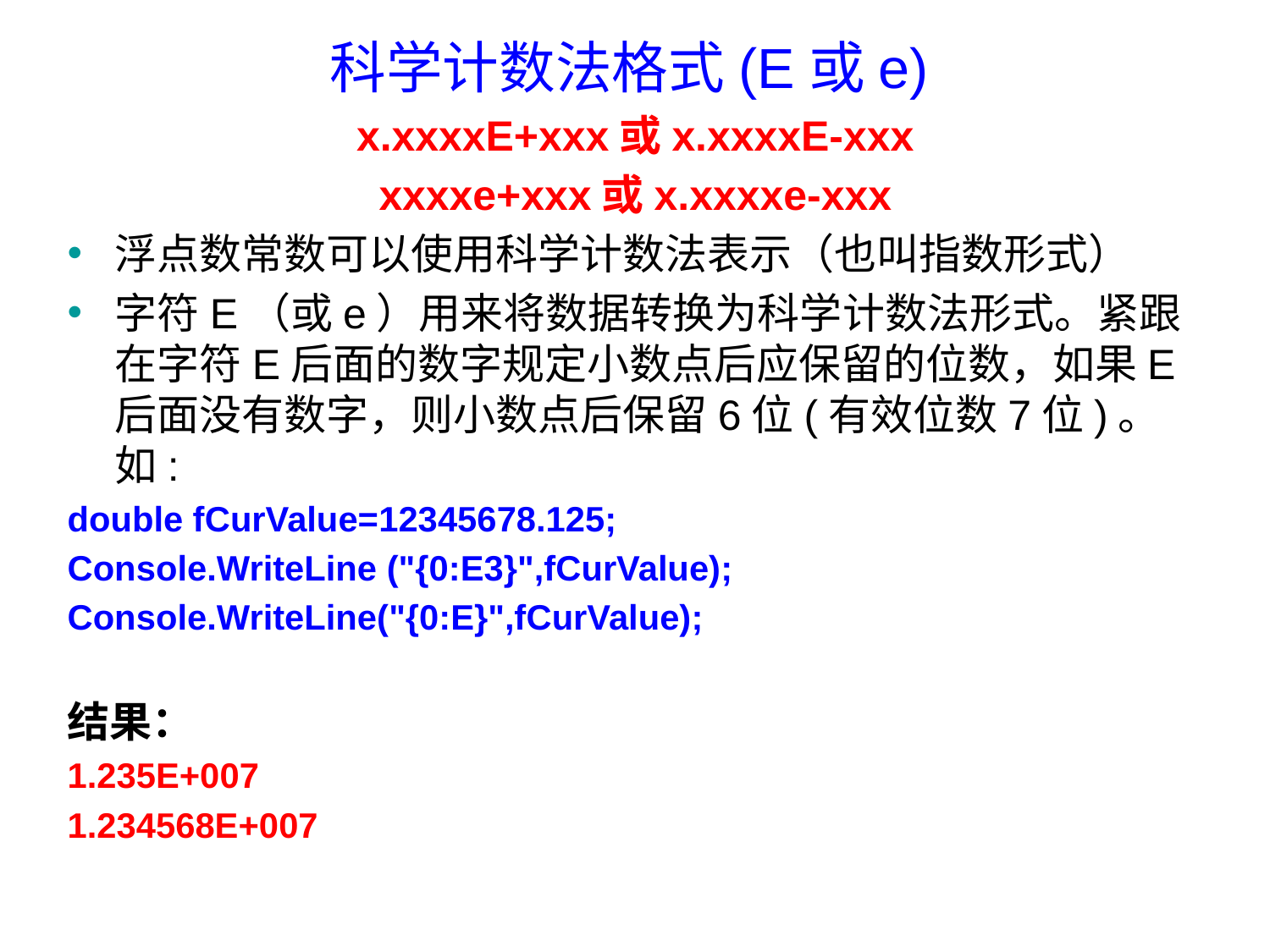

科学计数法格式(E或e)
 x.xxxxE+xxx或x.xxxxE-xxx
 xxxxe+xxx或x.xxxxe-xxx
浮点数常数可以使用科学计数法表示（也叫指数形式）
字符E（或e）用来将数据转换为科学计数法形式。紧跟在字符E后面的数字规定小数点后应保留的位数，如果E后面没有数字，则小数点后保留6位(有效位数7位)。如:
double fCurValue=12345678.125;
Console.WriteLine ("{0:E3}",fCurValue);
Console.WriteLine("{0:E}",fCurValue);

结果：
1.235E+007
1.234568E+007